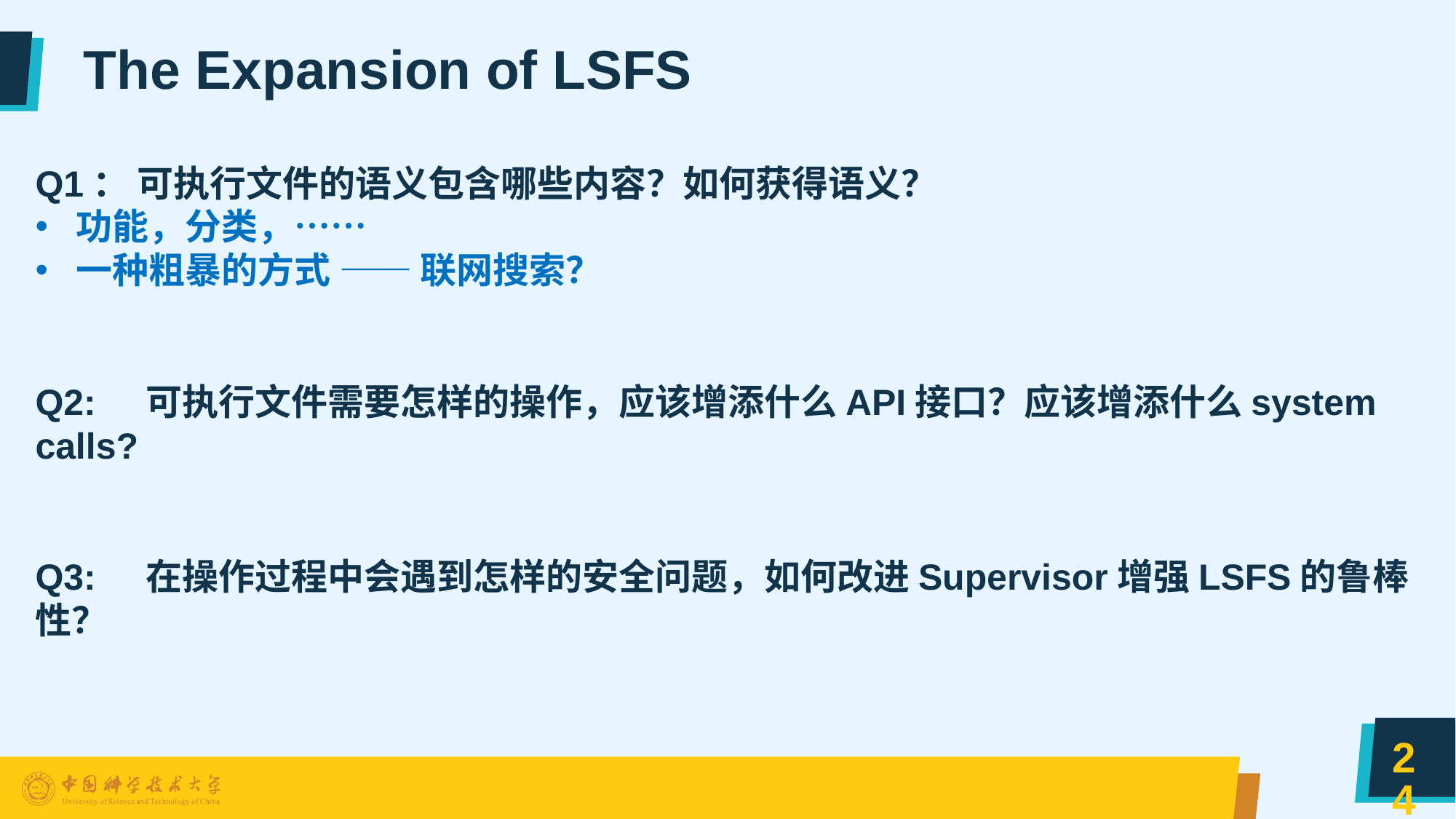

# The Expansion of LSFS

Q1： 可执行文件的语义包含哪些内容？如何获得语义？
功能，分类，……
一种粗暴的方式 —— 联网搜索？

Q2:    可执行文件需要怎样的操作，应该增添什么API接口？应该增添什么system calls?

Q3:    在操作过程中会遇到怎样的安全问题，如何改进Supervisor增强LSFS的鲁棒性？

24